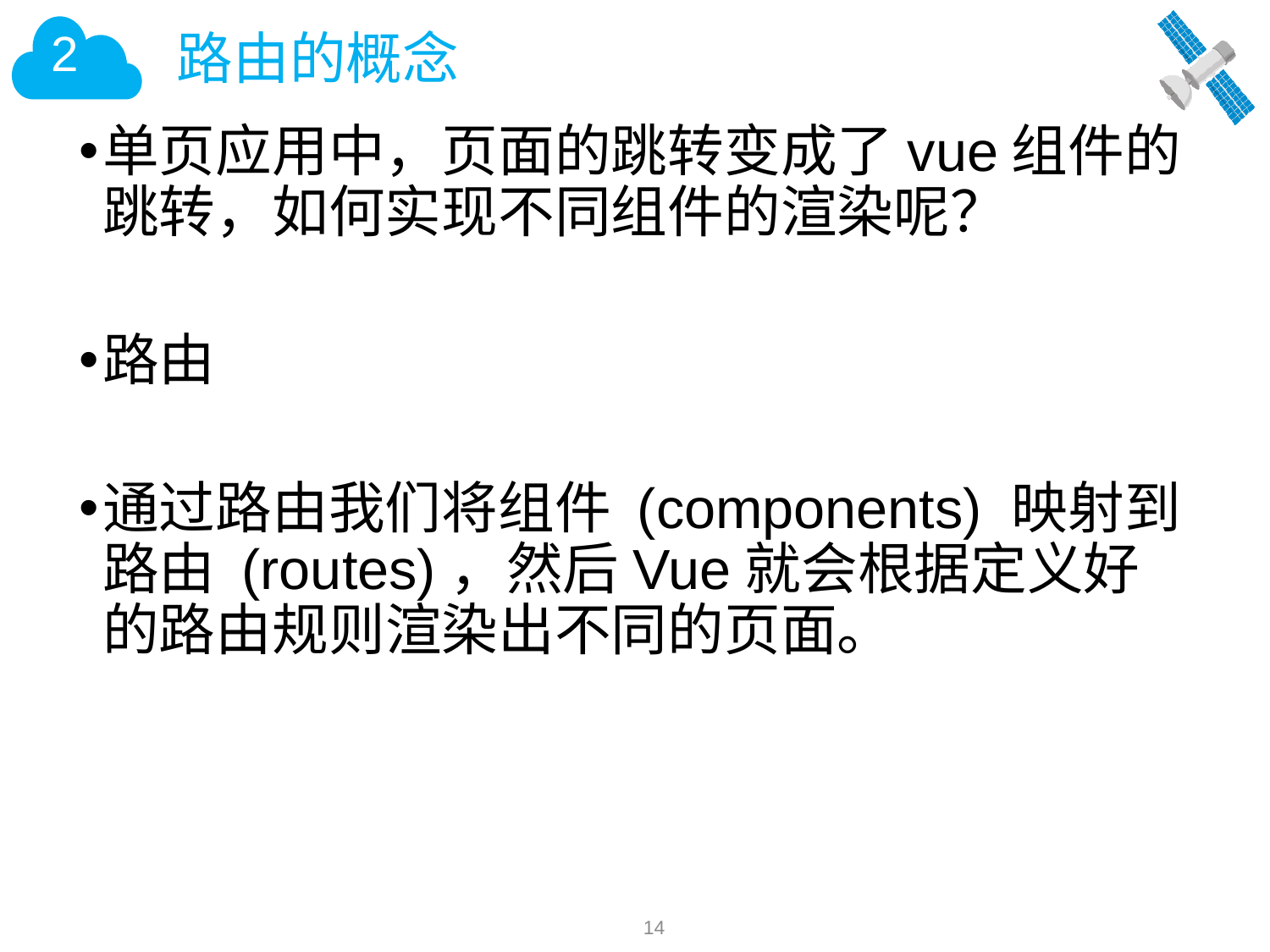

# 路由的概念
单页应用中，页面的跳转变成了vue组件的跳转，如何实现不同组件的渲染呢？

路由

通过路由我们将组件 (components) 映射到路由 (routes)，然后Vue就会根据定义好的路由规则渲染出不同的页面。
14